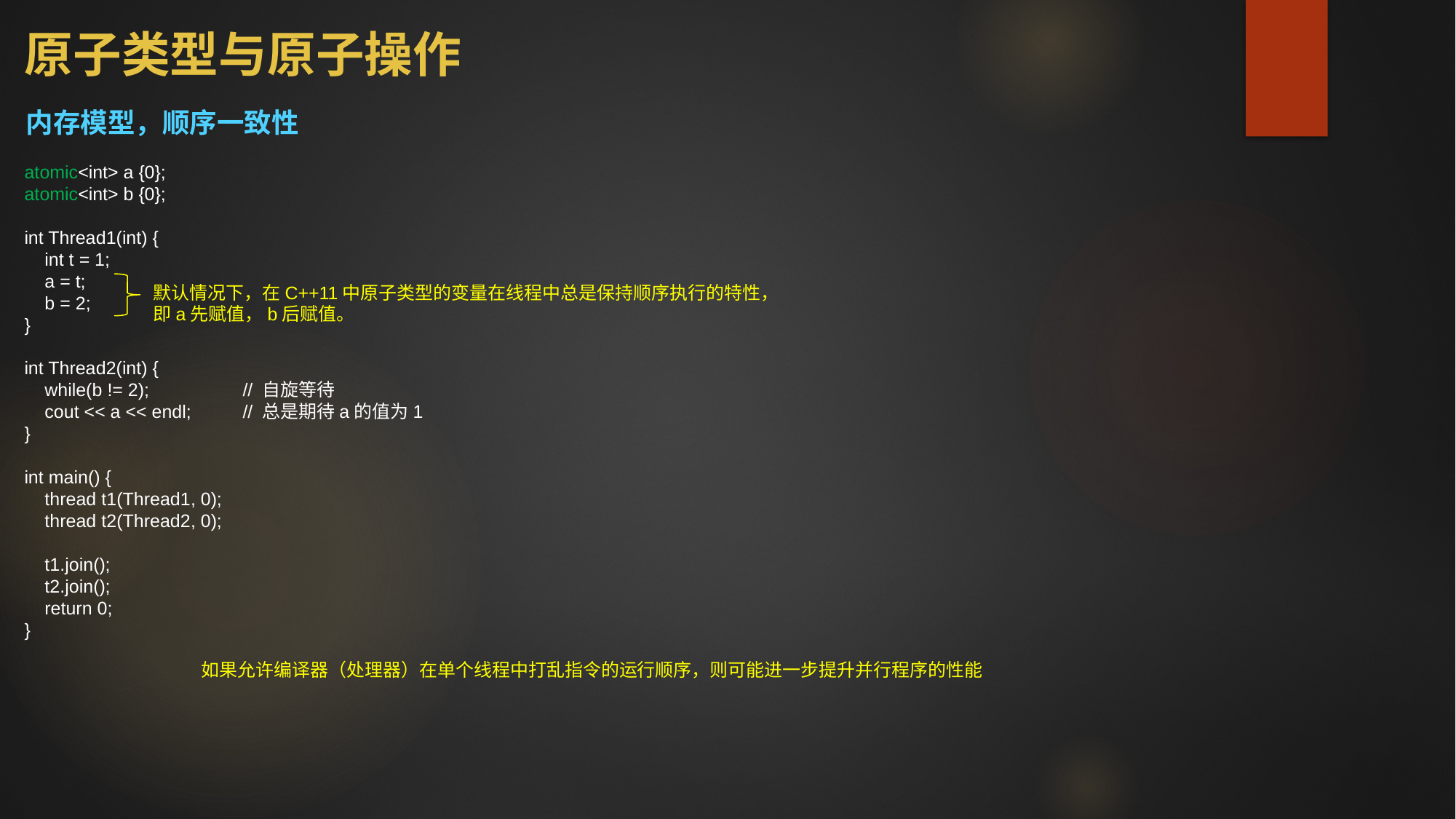

# 原子类型与原子操作
内存模型，顺序一致性
atomic<int> a {0};
atomic<int> b {0};

int Thread1(int) {
    int t = 1;
    a = t;
    b = 2;
}

int Thread2(int) {
    while(b != 2);	// 自旋等待
    cout << a << endl; 	// 总是期待a的值为1
}

int main() {
    thread t1(Thread1, 0);
    thread t2(Thread2, 0);

    t1.join();
    t2.join();
    return 0;
}

默认情况下，在C++11中原子类型的变量在线程中总是保持顺序执行的特性，
即a先赋值，b后赋值。
如果允许编译器（处理器）在单个线程中打乱指令的运行顺序，则可能进一步提升并行程序的性能